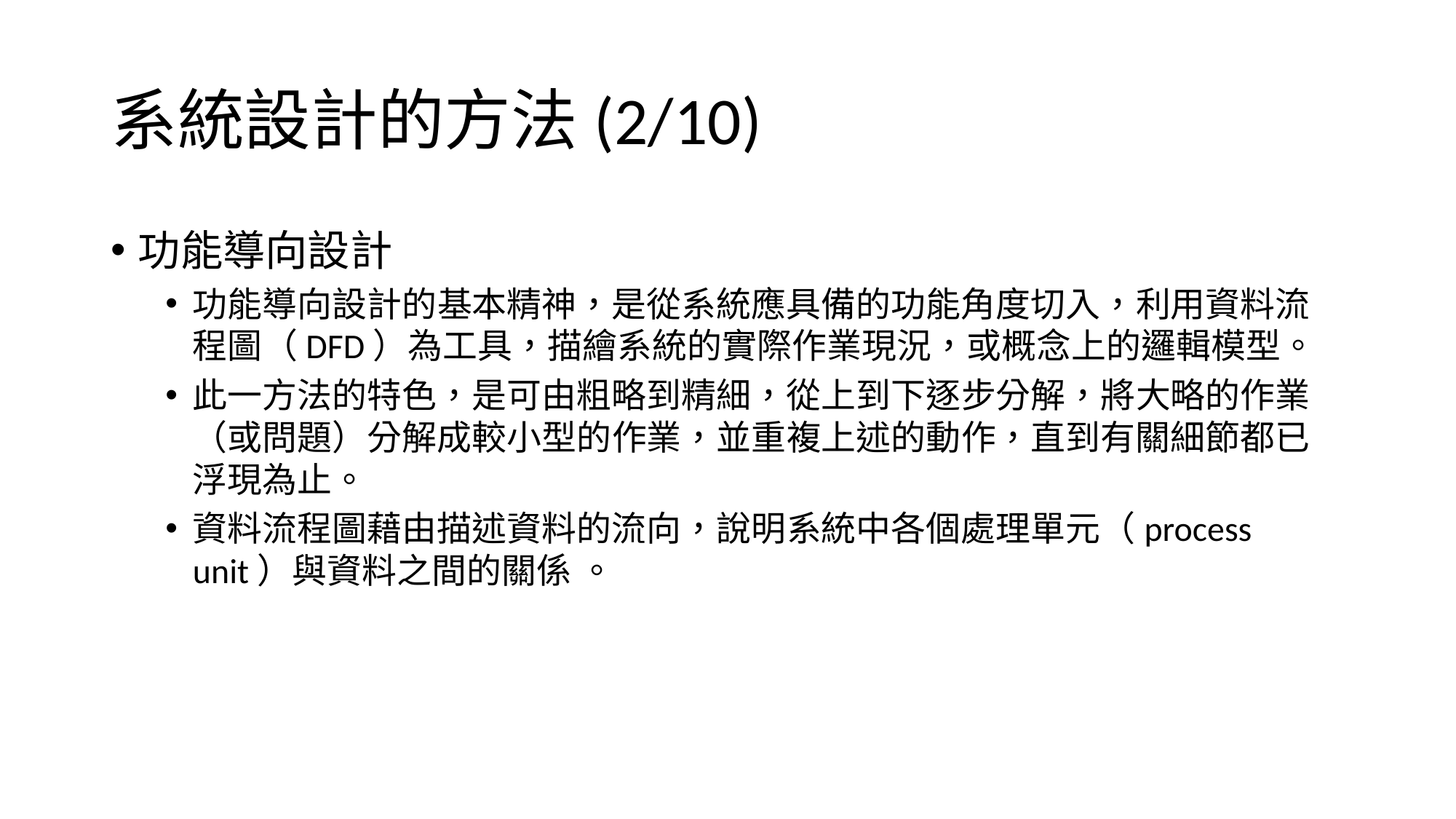

系統設計的方法(2/10)
功能導向設計
功能導向設計的基本精神，是從系統應具備的功能角度切入，利用資料流程圖（DFD）為工具，描繪系統的實際作業現況，或概念上的邏輯模型。
此一方法的特色，是可由粗略到精細，從上到下逐步分解，將大略的作業（或問題）分解成較小型的作業，並重複上述的動作，直到有關細節都已浮現為止。
資料流程圖藉由描述資料的流向，說明系統中各個處理單元（process unit）與資料之間的關係 。